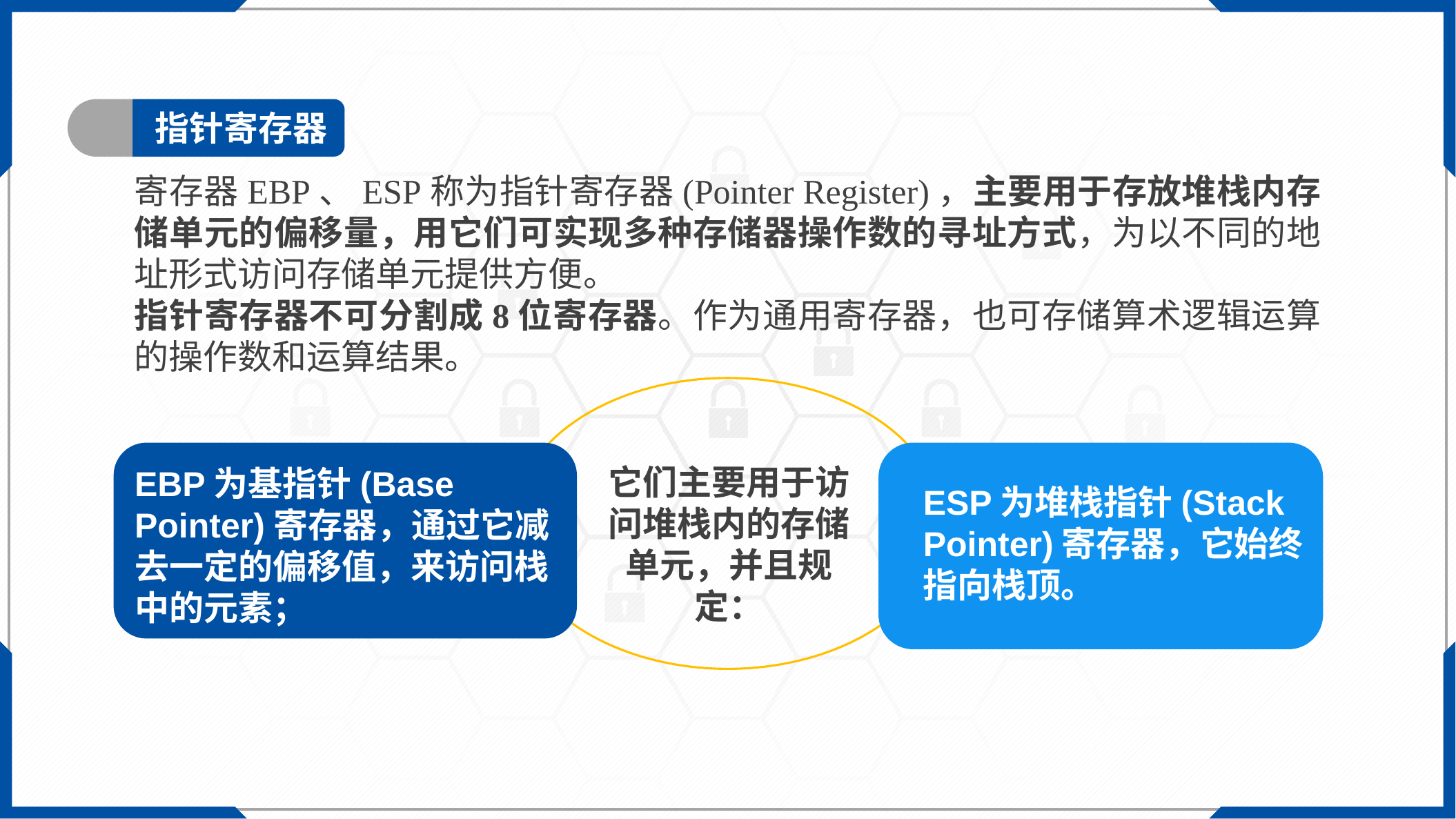

指针寄存器
寄存器EBP、ESP称为指针寄存器(Pointer Register)，主要用于存放堆栈内存储单元的偏移量，用它们可实现多种存储器操作数的寻址方式，为以不同的地址形式访问存储单元提供方便。
指针寄存器不可分割成8位寄存器。作为通用寄存器，也可存储算术逻辑运算的操作数和运算结果。

它们主要用于访问堆栈内的存储单元，并且规定：

ESP为堆栈指针(Stack Pointer)寄存器，它始终指向栈顶。

EBP为基指针(Base Pointer)寄存器，通过它减去一定的偏移值，来访问栈中的元素；